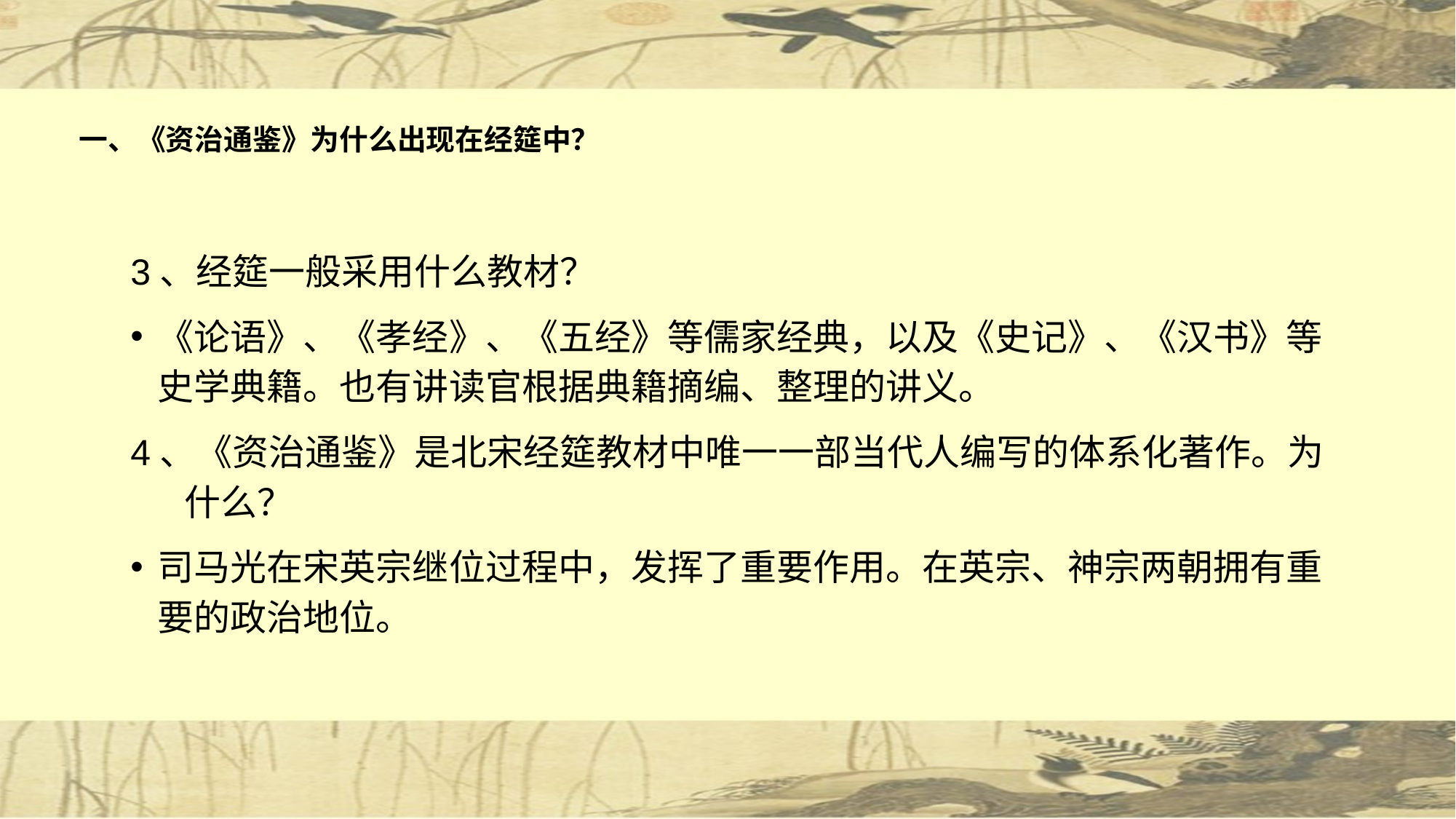

# 一、《资治通鉴》为什么出现在经筵中？

3、经筵一般采用什么教材？
《论语》、《孝经》、《五经》等儒家经典，以及《史记》、《汉书》等史学典籍。也有讲读官根据典籍摘编、整理的讲义。
4、《资治通鉴》是北宋经筵教材中唯一一部当代人编写的体系化著作。为什么？
司马光在宋英宗继位过程中，发挥了重要作用。在英宗、神宗两朝拥有重要的政治地位。